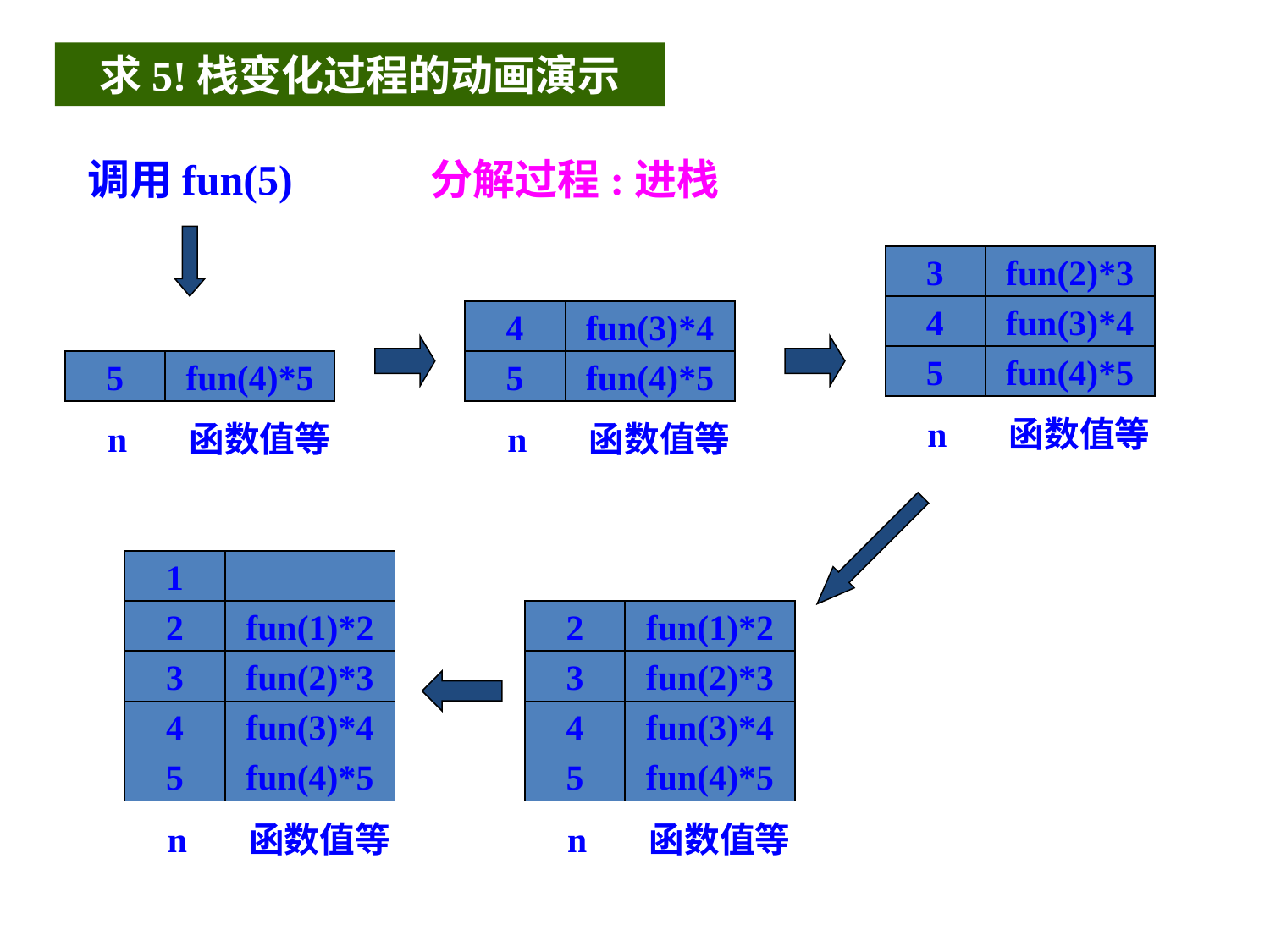

求5!栈变化过程的动画演示
调用fun(5)
分解过程:进栈

3
fun(2)*3
4
fun(3)*4

5
fun(4)*5
n      函数值等
4
fun(3)*4

5
fun(4)*5
n      函数值等
5
fun(4)*5
n      函数值等

2
fun(1)*2
3
fun(2)*3
4
fun(3)*4
5
fun(4)*5
n      函数值等
1

2
fun(1)*2
3
fun(2)*3

4
fun(3)*4
5
fun(4)*5
n      函数值等